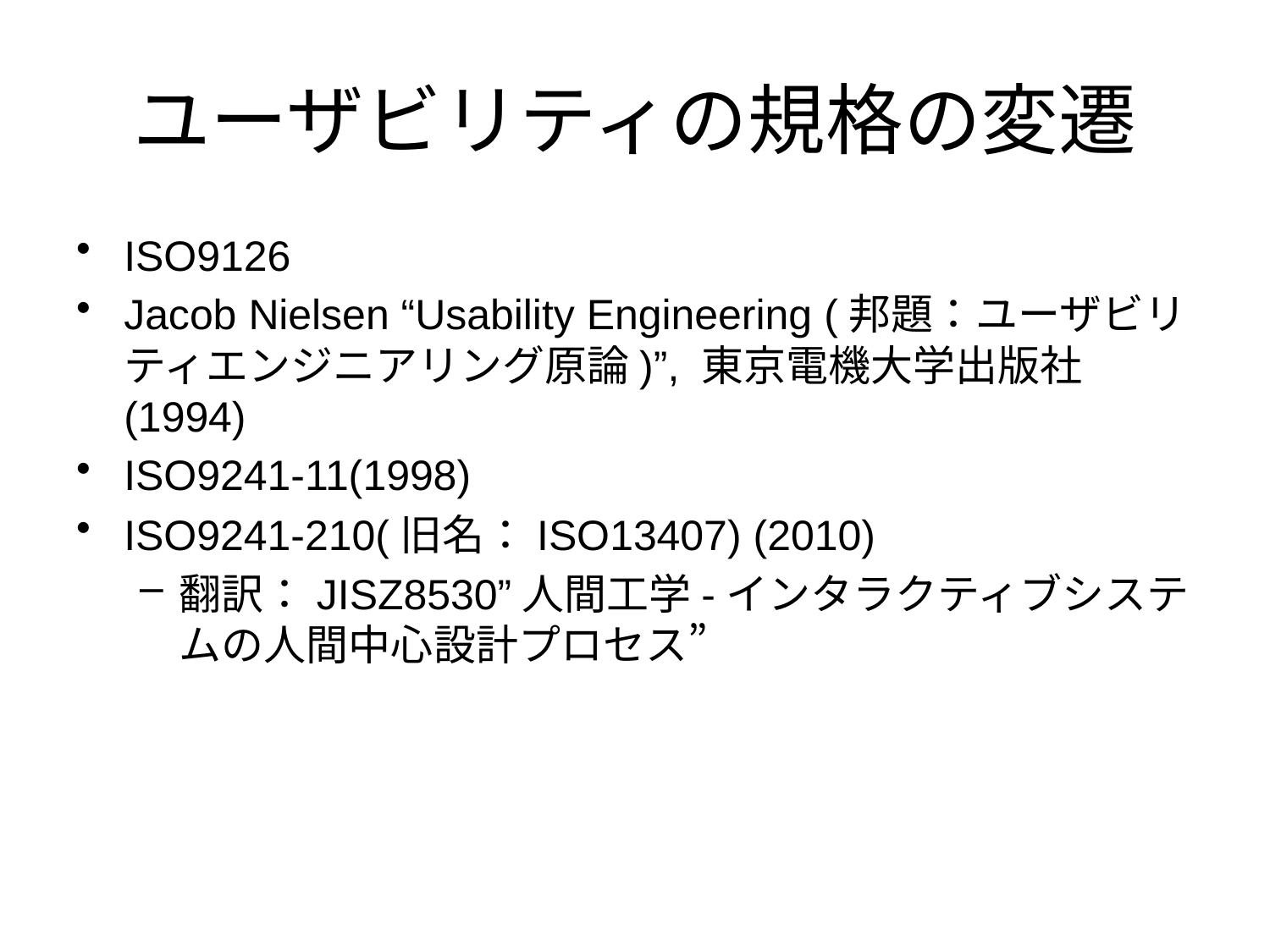

# ユーザビリティの規格の変遷
ISO9126
Jacob Nielsen “Usability Engineering (邦題：ユーザビリティエンジニアリング原論)”, 東京電機大学出版社 (1994)
ISO9241-11(1998)
ISO9241-210(旧名：ISO13407) (2010)
翻訳：JISZ8530”人間工学-インタラクティブシステムの人間中心設計プロセス”